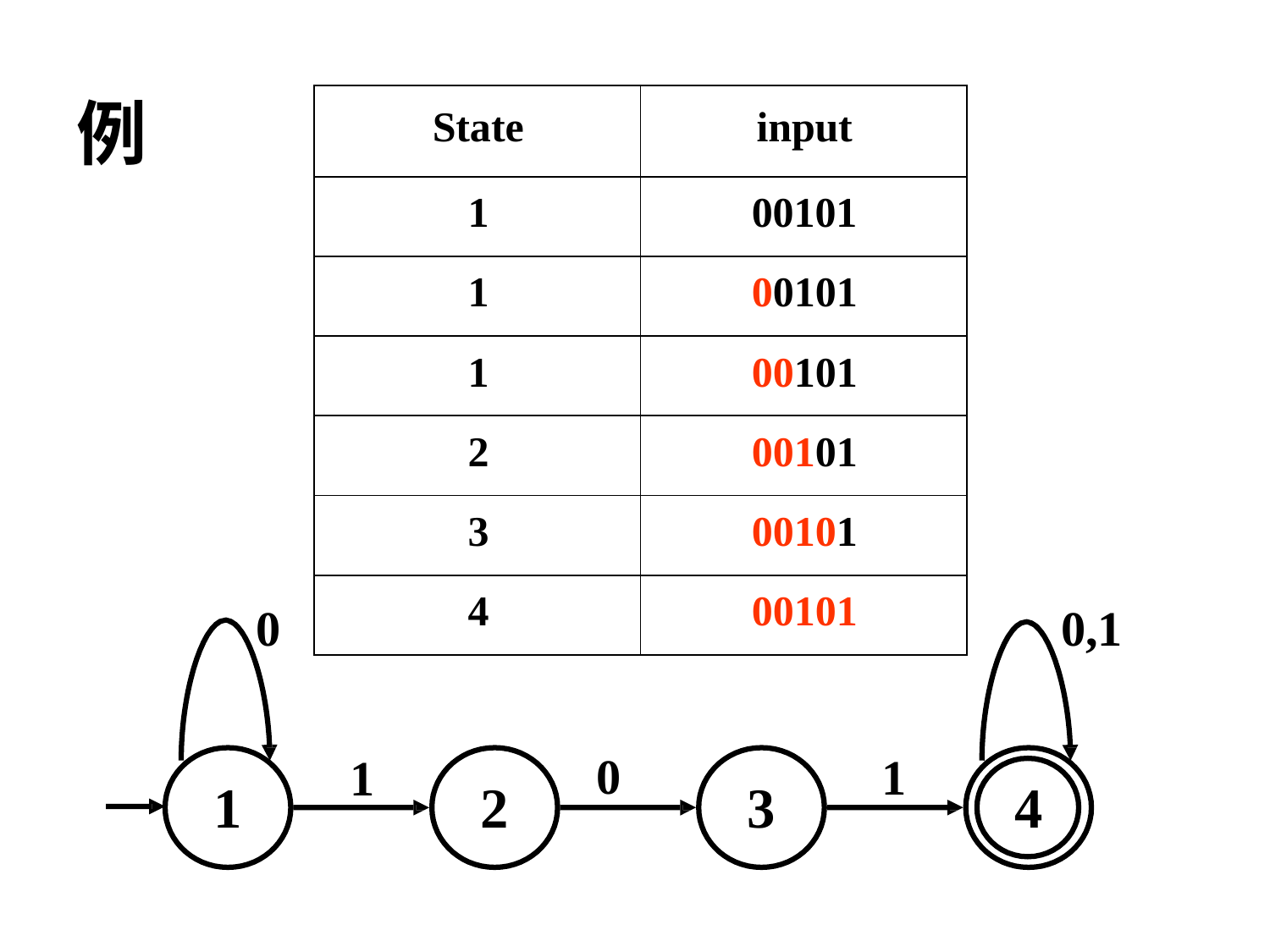

| State | input |
| --- | --- |
| 1 | 00101 |
| 1 | 00101 |
| 1 | 00101 |
| 2 | 00101 |
| 3 | 00101 |
| 4 | 00101 |
# 例
0
0,1

0
1
1

1
2
3
4